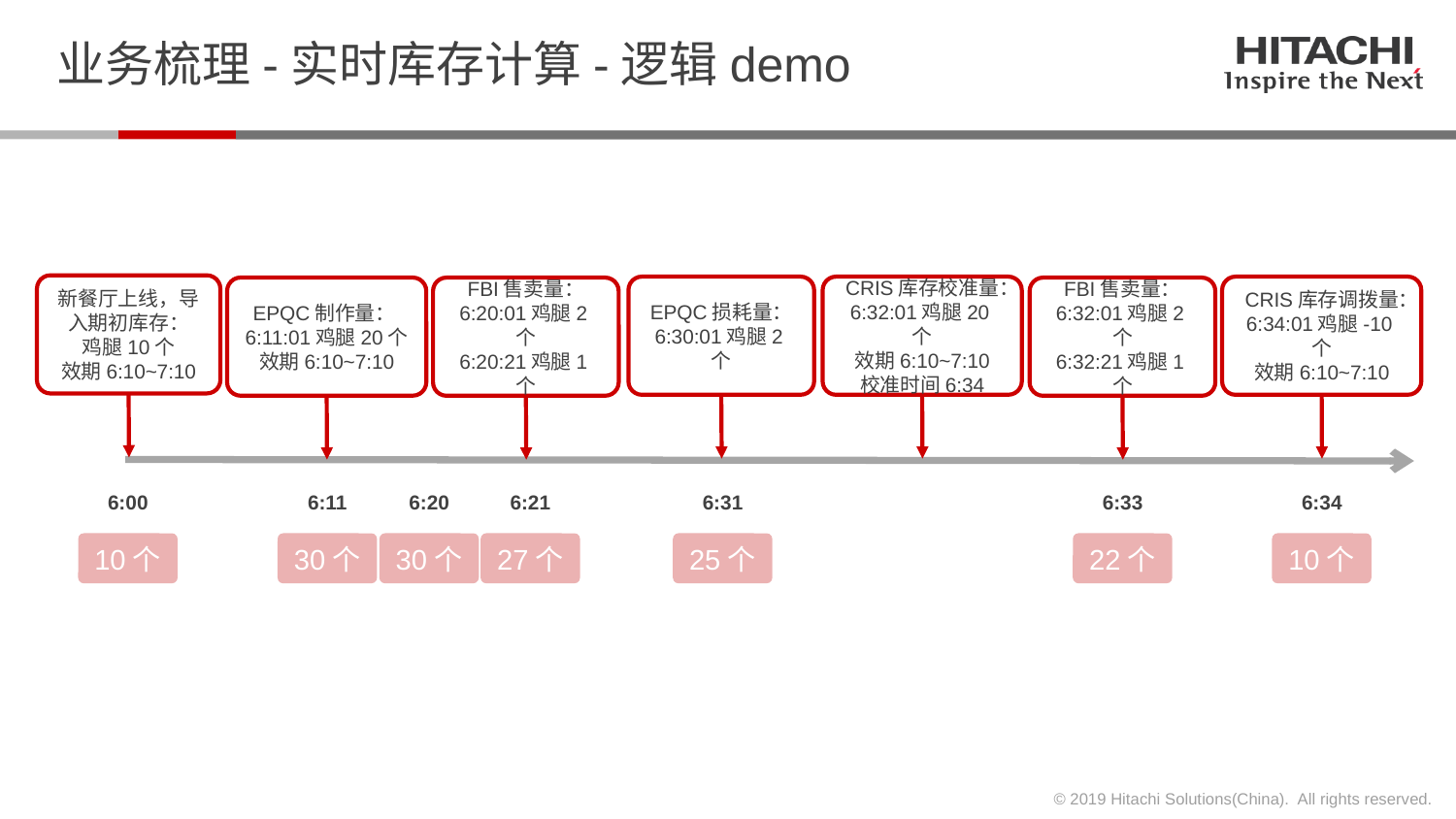

# 业务梳理-实时库存计算-逻辑demo
新餐厅上线，导入期初库存：
鸡腿10个
效期6:10~7:10
EPQC损耗量：
6:30:01鸡腿2个
CRIS库存校准量：
6:32:01鸡腿20个
效期6:10~7:10
校准时间6:34
CRIS库存调拨量：
6:34:01鸡腿-10个
效期6:10~7:10
EPQC制作量：6:11:01鸡腿20个
效期6:10~7:10
FBI售卖量：
6:20:01鸡腿2个
6:20:21鸡腿1个
FBI售卖量：
6:32:01鸡腿2个
6:32:21鸡腿1个
6:00
10个
6:11
30个
6:20
30个
6:21
27个
6:31
25个
6:33
22个
6:34
10个